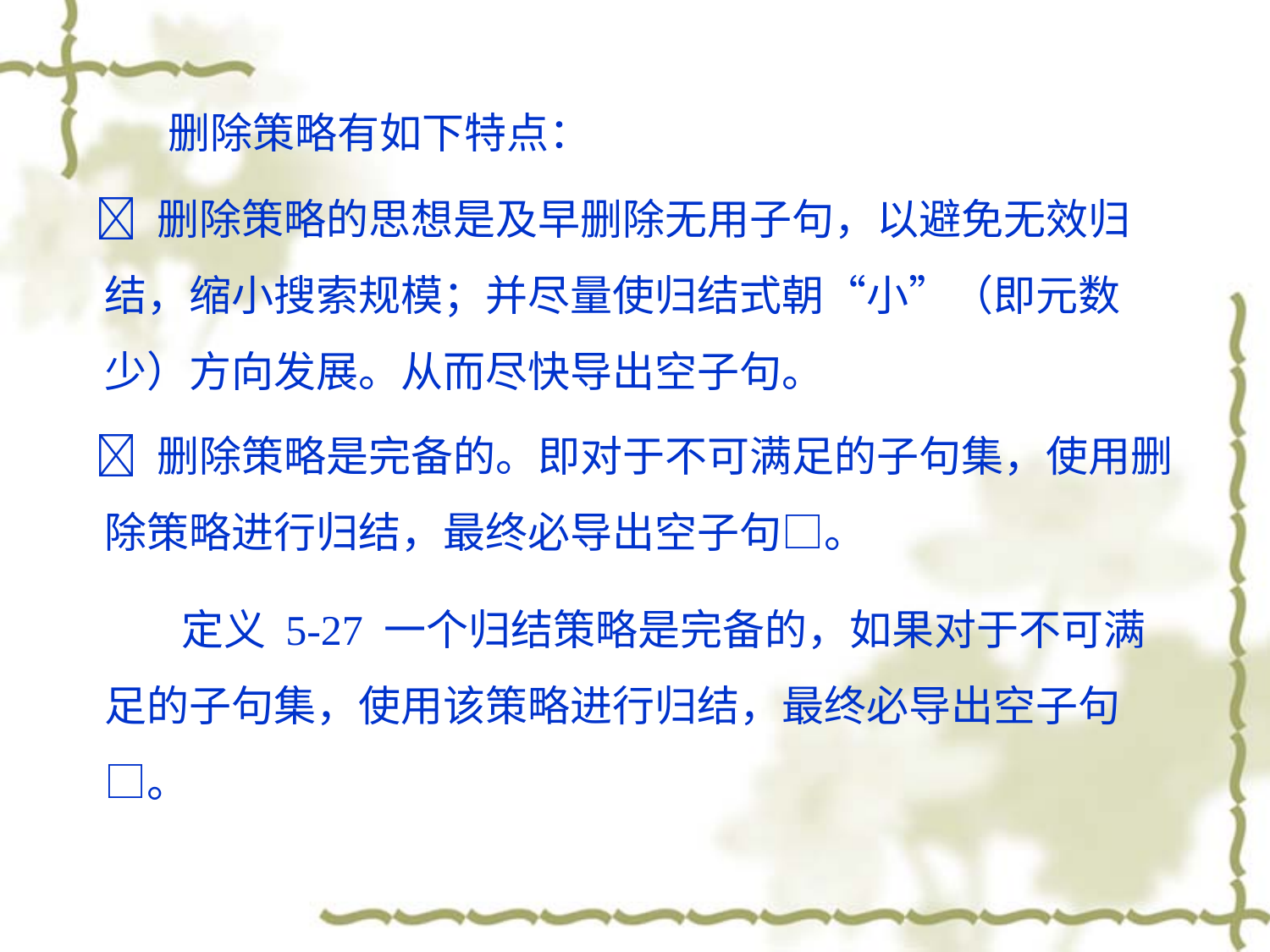

删除策略有如下特点：
    • 删除策略的思想是及早删除无用子句，以避免无效归结，缩小搜索规模；并尽量使归结式朝“小”（即元数少）方向发展。从而尽快导出空子句。
    • 删除策略是完备的。即对于不可满足的子句集，使用删除策略进行归结，最终必导出空子句□。
            定义 5-27 一个归结策略是完备的，如果对于不可满足的子句集，使用该策略进行归结，最终必导出空子句□。